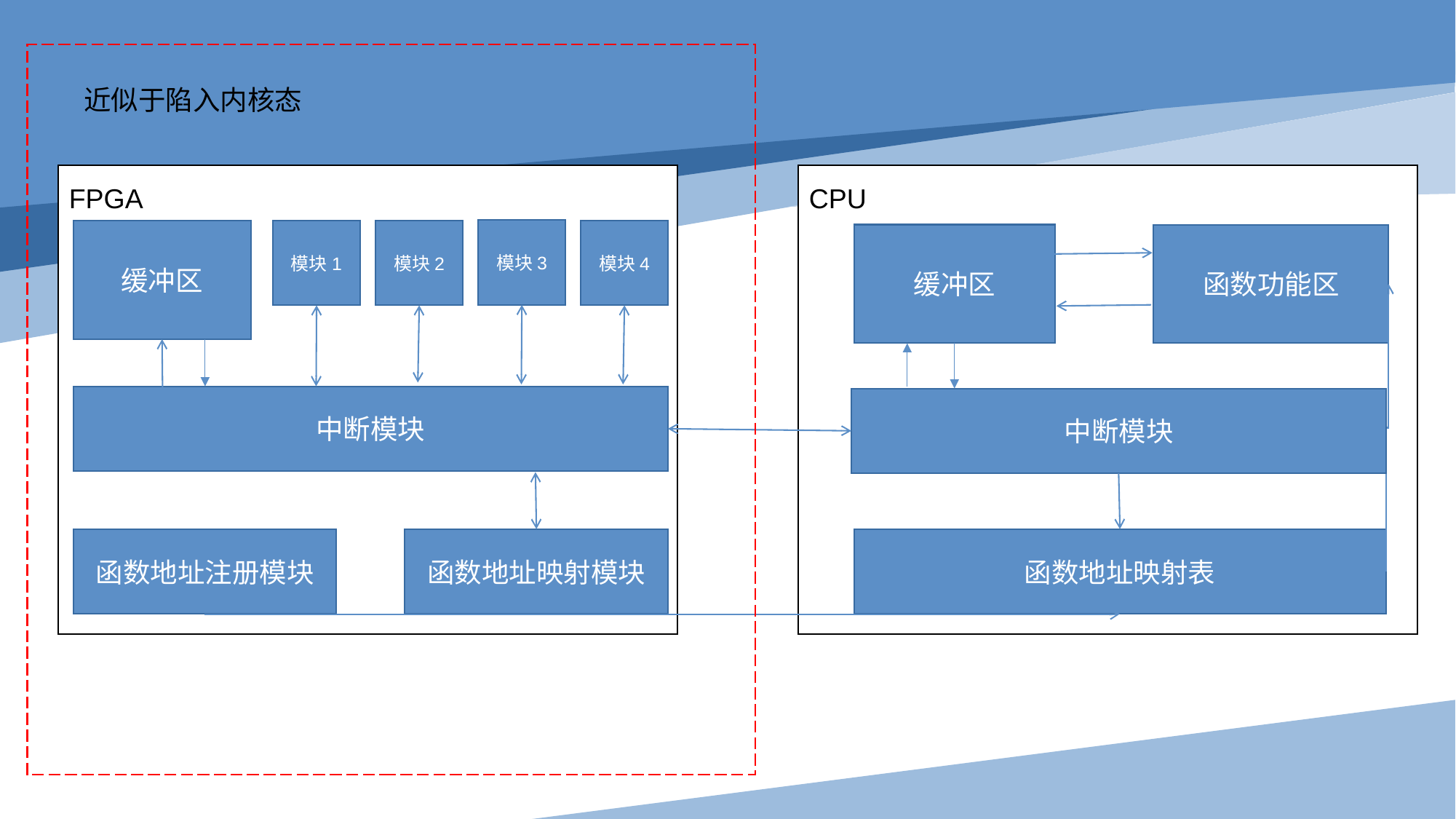

近似于陷入内核态

FPGA
CPU
模块3
模块4
缓冲区
模块1
模块2
缓冲区
函数功能区
中断模块
中断模块
函数地址注册模块
函数地址映射模块
函数地址映射表